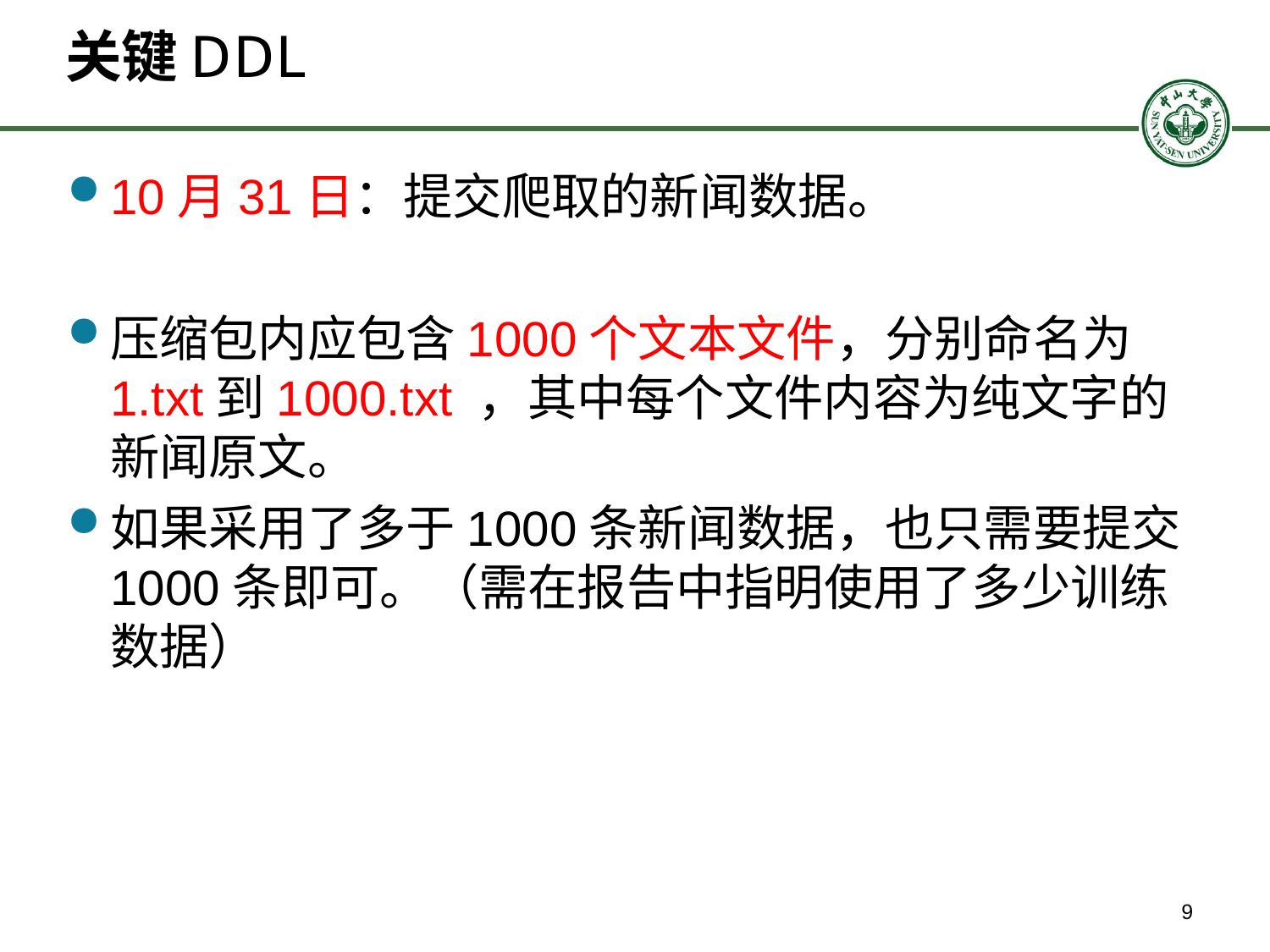

# 关键DDL
10月31日：提交爬取的新闻数据。

压缩包内应包含1000个文本文件，分别命名为1.txt到1000.txt ，其中每个文件内容为纯文字的新闻原文。
如果采用了多于1000条新闻数据，也只需要提交1000条即可。（需在报告中指明使用了多少训练数据）